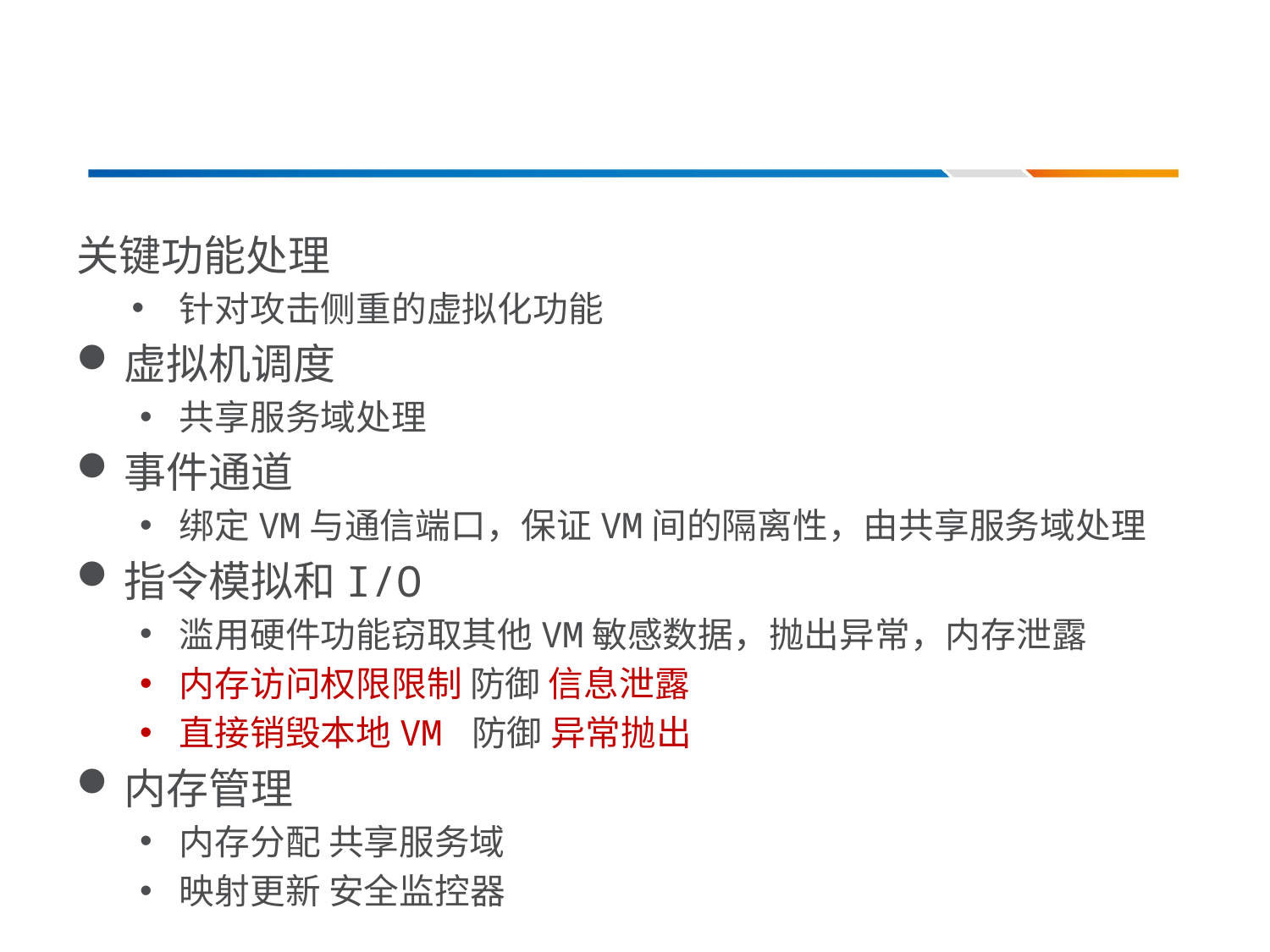

#
关键功能处理
针对攻击侧重的虚拟化功能
虚拟机调度
共享服务域处理
事件通道
绑定VM与通信端口，保证VM间的隔离性，由共享服务域处理
指令模拟和I/O
滥用硬件功能窃取其他VM敏感数据，抛出异常，内存泄露
内存访问权限限制 防御 信息泄露
直接销毁本地VM 防御 异常抛出
内存管理
内存分配 共享服务域
映射更新 安全监控器